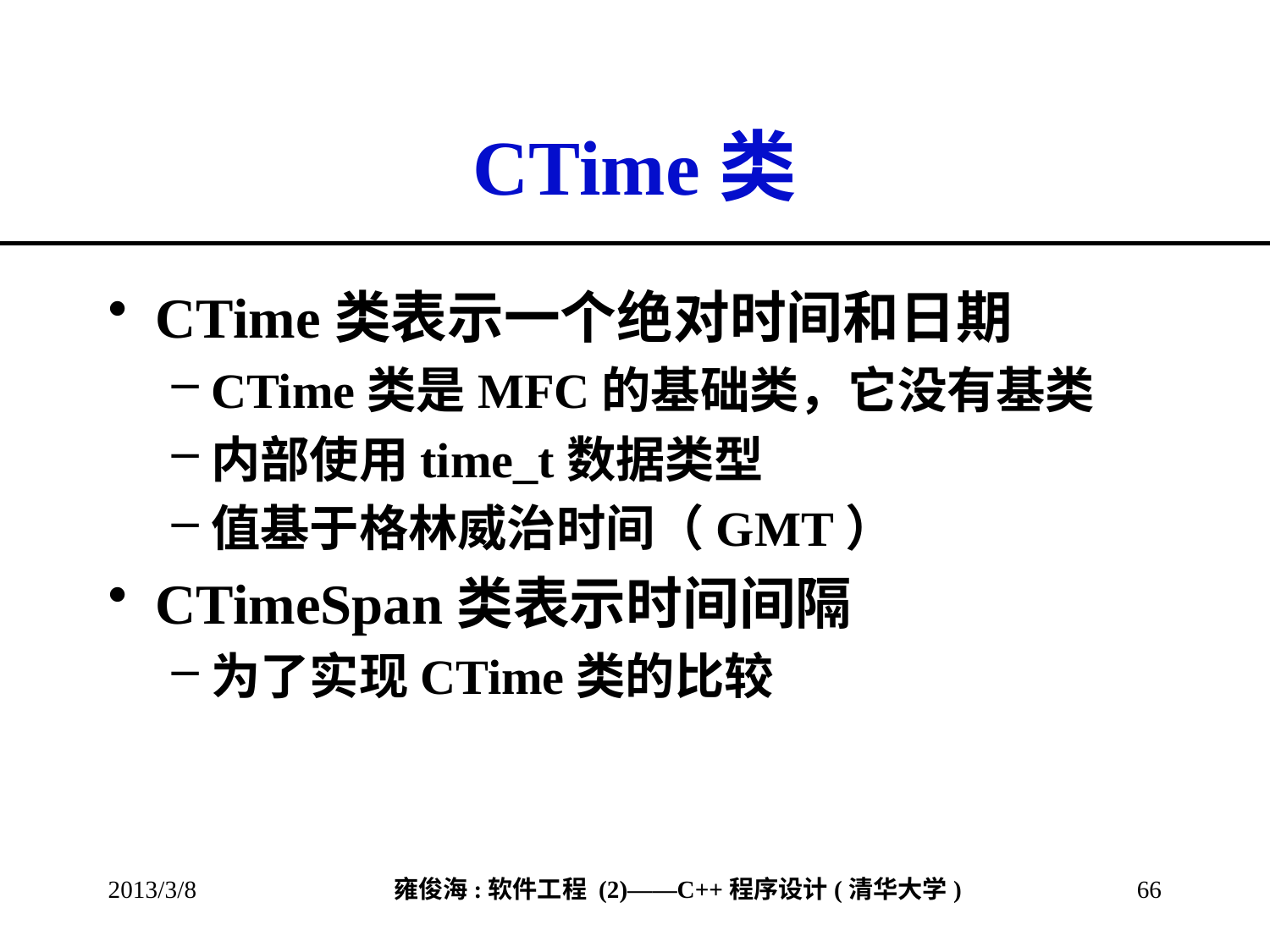

# CTime类
CTime类表示一个绝对时间和日期
CTime类是MFC的基础类，它没有基类
内部使用time_t数据类型
值基于格林威治时间（GMT）
CTimeSpan类表示时间间隔
为了实现CTime类的比较

2013/3/8
66